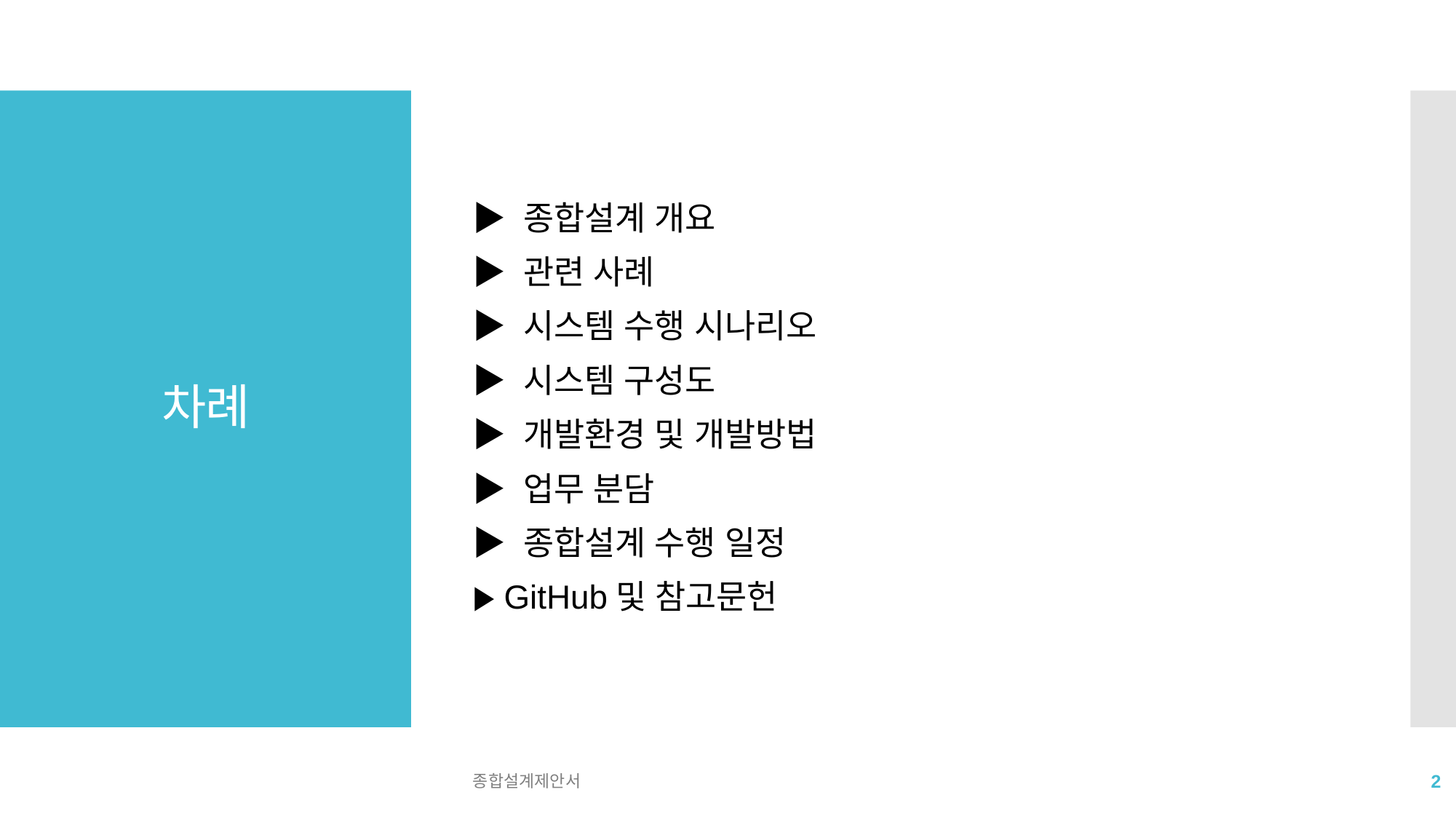

▶ 종합설계 개요
▶ 관련 사례
▶ 시스템 수행 시나리오
▶ 시스템 구성도
▶ 개발환경 및 개발방법
▶ 업무 분담
▶ 종합설계 수행 일정
▶ GitHub및 참고문헌
# 차례
종합설계제안서
2